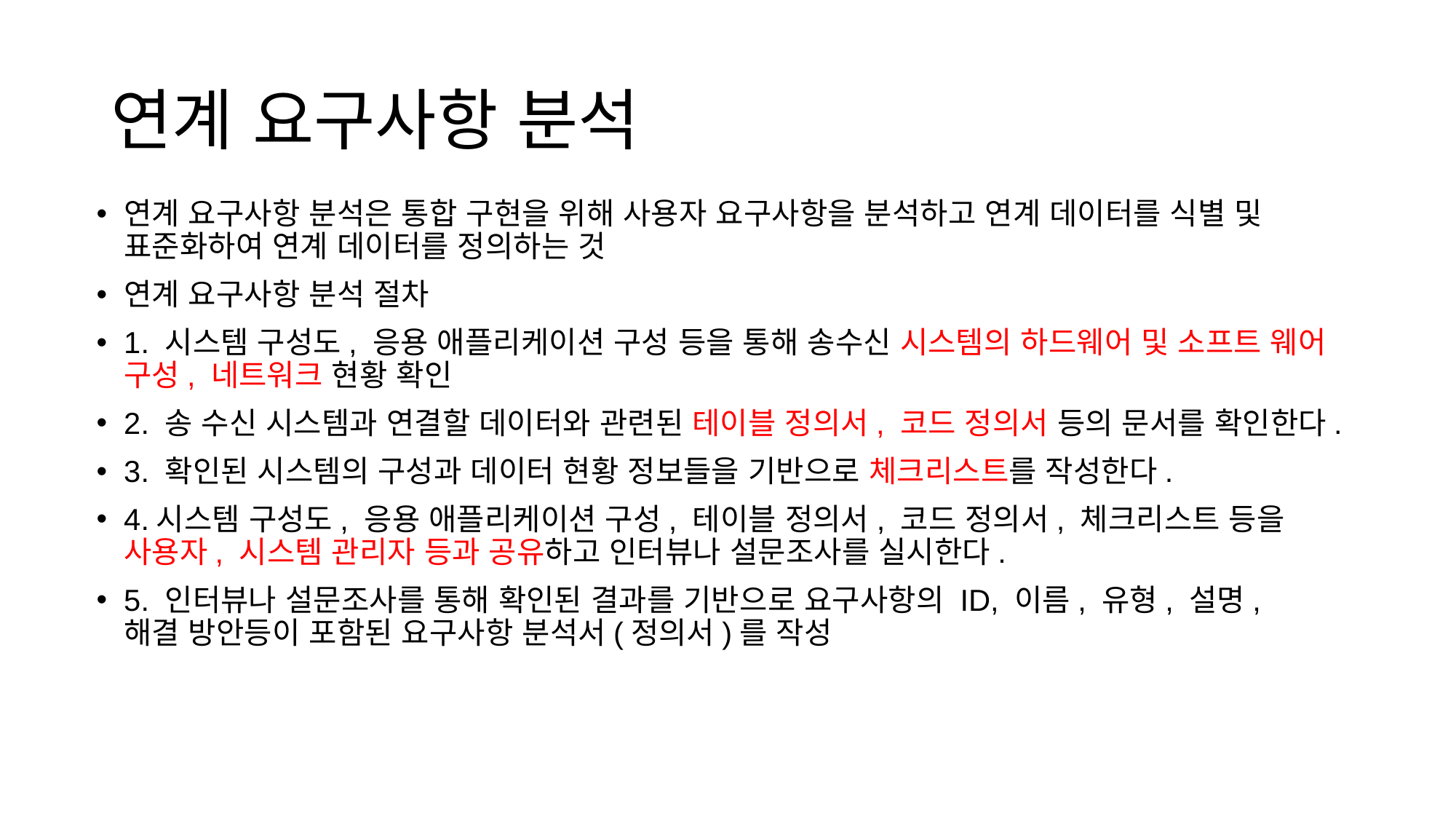

# 연계 요구사항 분석
연계 요구사항 분석은 통합 구현을 위해 사용자 요구사항을 분석하고 연계 데이터를 식별 및 표준화하여 연계 데이터를 정의하는 것
연계 요구사항 분석 절차
1. 시스템 구성도, 응용 애플리케이션 구성 등을 통해 송수신 시스템의 하드웨어 및 소프트 웨어 구성, 네트워크 현황 확인
2. 송 수신 시스템과 연결할 데이터와 관련된 테이블 정의서, 코드 정의서 등의 문서를 확인한다.
3. 확인된 시스템의 구성과 데이터 현황 정보들을 기반으로 체크리스트를 작성한다.
4.시스템 구성도, 응용 애플리케이션 구성, 테이블 정의서, 코드 정의서, 체크리스트 등을 사용자, 시스템 관리자 등과 공유하고 인터뷰나 설문조사를 실시한다.
5. 인터뷰나 설문조사를 통해 확인된 결과를 기반으로 요구사항의 ID, 이름, 유형, 설명, 해결 방안등이 포함된 요구사항 분석서(정의서)를 작성